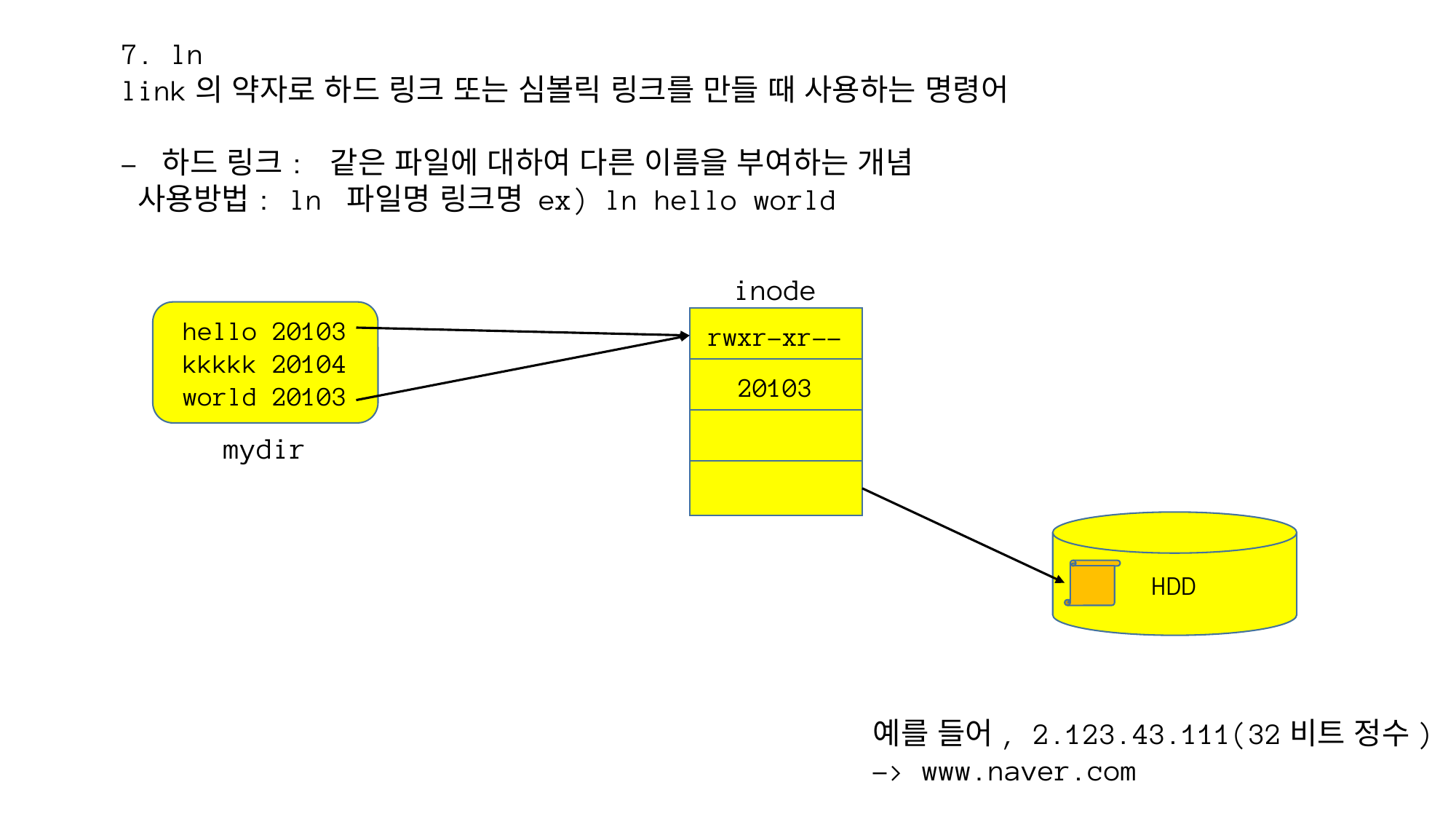

7. ln
link의 약자로 하드 링크 또는 심볼릭 링크를 만들 때 사용하는 명령어

- 하드 링크: 같은 파일에 대하여 다른 이름을 부여하는 개념
 사용방법: ln 파일명 링크명 ex) ln hello world

inode
hello 20103
kkkkk 20104
world 20103
rwxr-xr--
20103

mydir

HDD

예를 들어, 2.123.43.111(32비트 정수)
-> www.naver.com